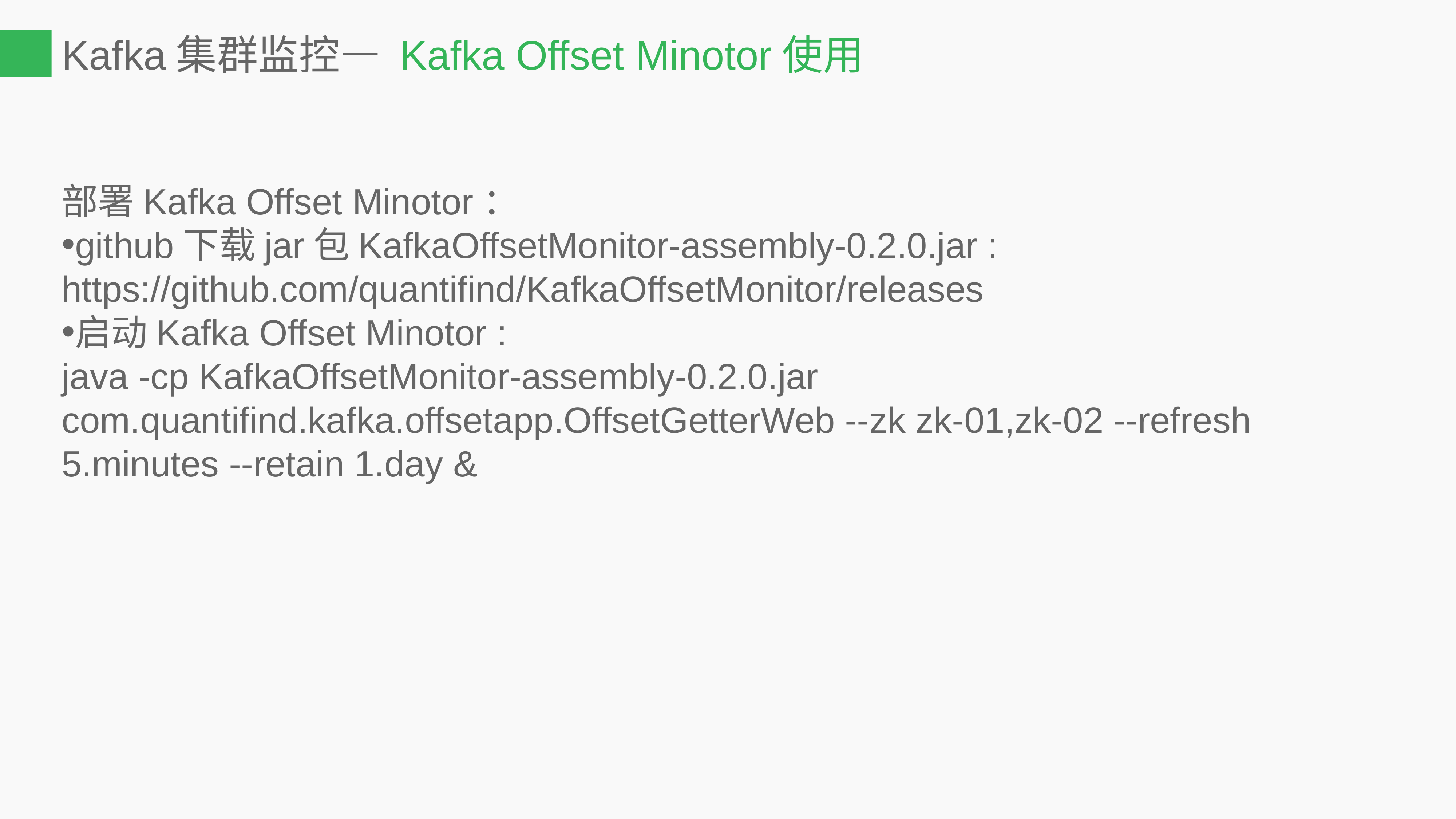

Kafka集群监控— Kafka Offset Minotor使用
部署Kafka Offset Minotor：
github下载jar包KafkaOffsetMonitor-assembly-0.2.0.jar :
https://github.com/quantifind/KafkaOffsetMonitor/releases
启动Kafka Offset Minotor :
java -cp KafkaOffsetMonitor-assembly-0.2.0.jar com.quantifind.kafka.offsetapp.OffsetGetterWeb --zk zk-01,zk-02 --refresh 5.minutes --retain 1.day &